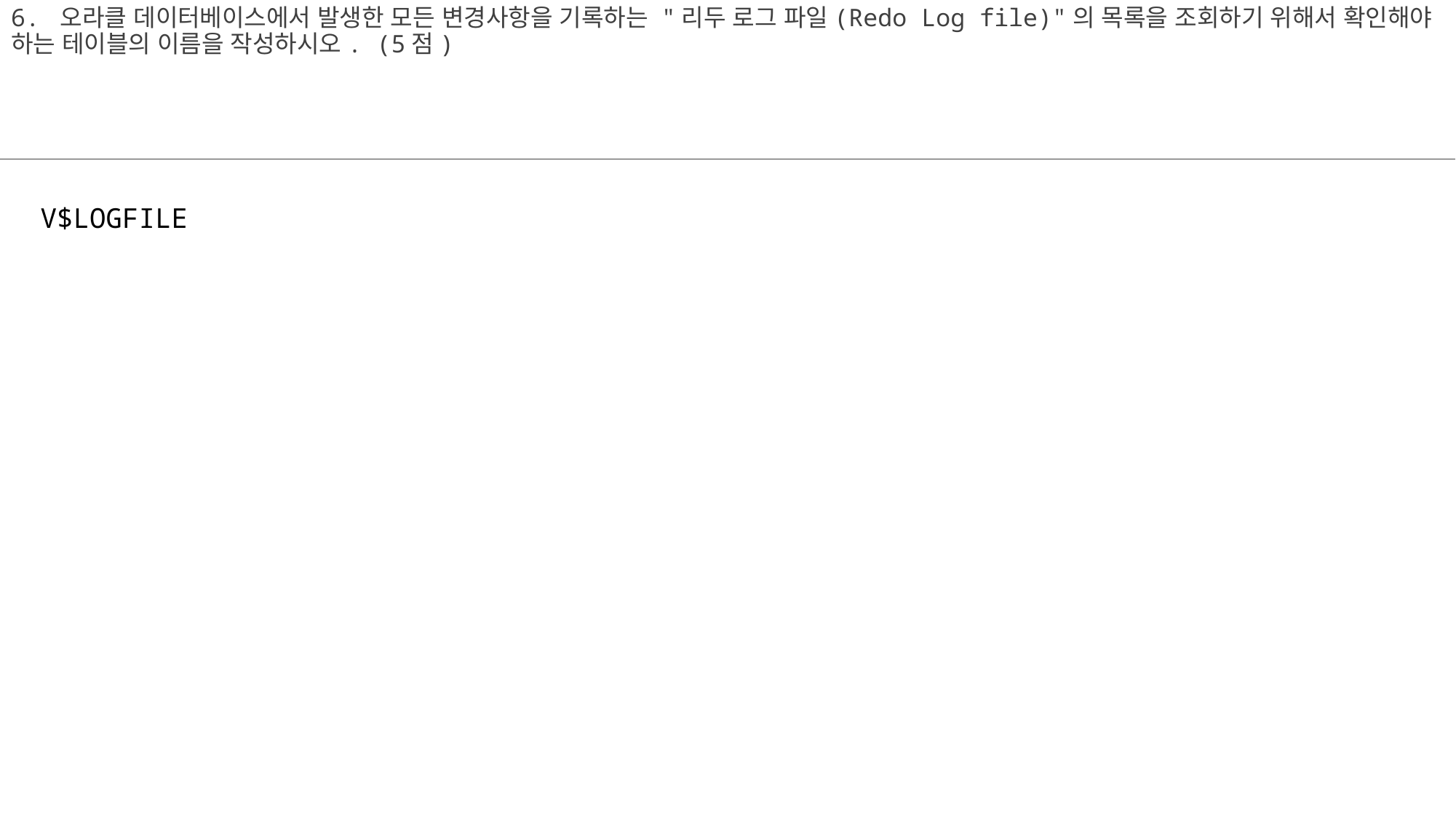

# 6. 오라클 데이터베이스에서 발생한 모든 변경사항을 기록하는 "리두 로그 파일(Redo Log file)"의 목록을 조회하기 위해서 확인해야 하는 테이블의 이름을 작성하시오. (5점)
V$LOGFILE